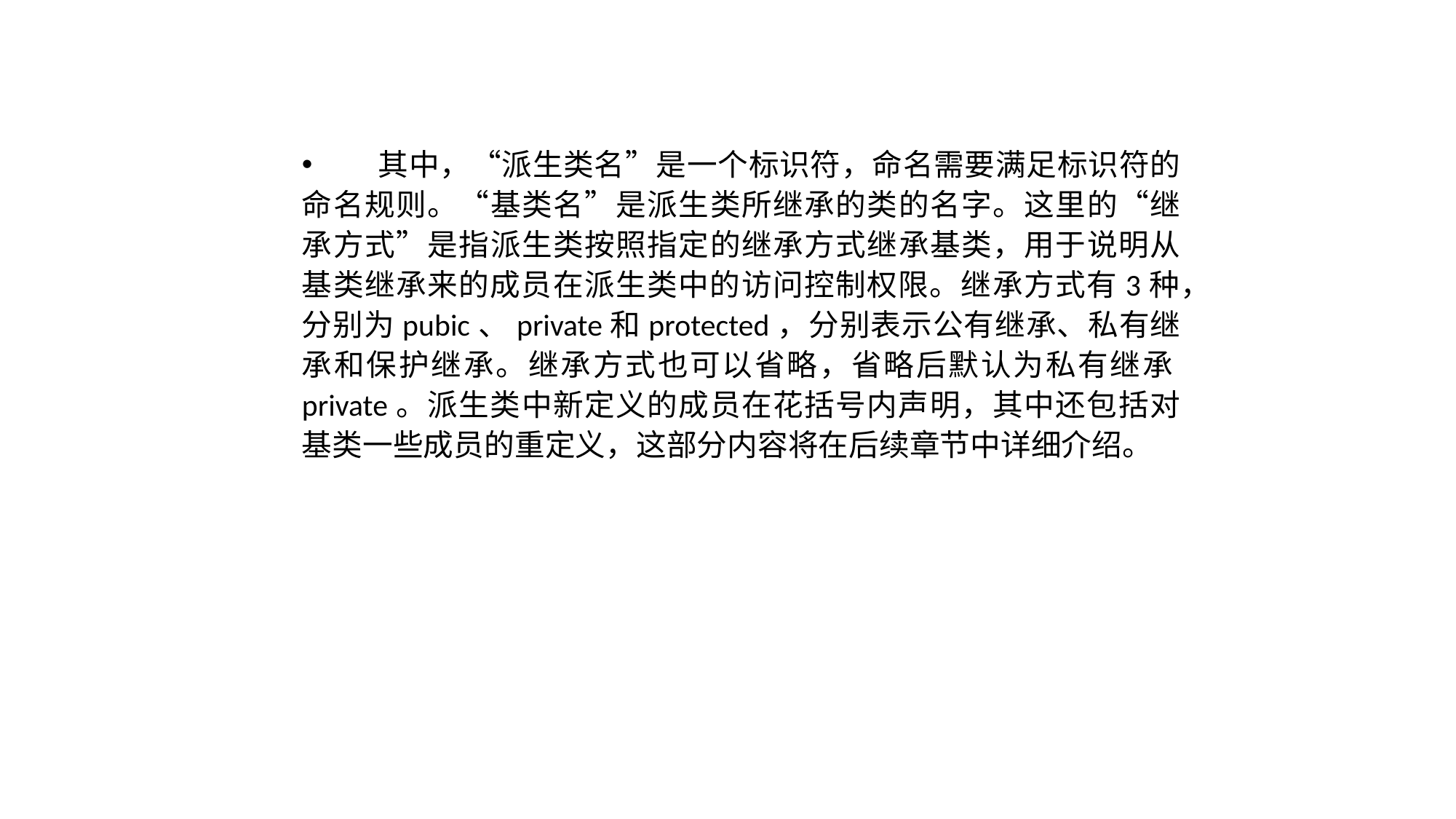

其中，“派生类名”是一个标识符，命名需要满足标识符的命名规则。“基类名”是派生类所继承的类的名字。这里的“继承方式”是指派生类按照指定的继承方式继承基类，用于说明从基类继承来的成员在派生类中的访问控制权限。继承方式有3种，分别为pubic、private和protected，分别表示公有继承、私有继承和保护继承。继承方式也可以省略，省略后默认为私有继承private。派生类中新定义的成员在花括号内声明，其中还包括对基类一些成员的重定义，这部分内容将在后续章节中详细介绍。